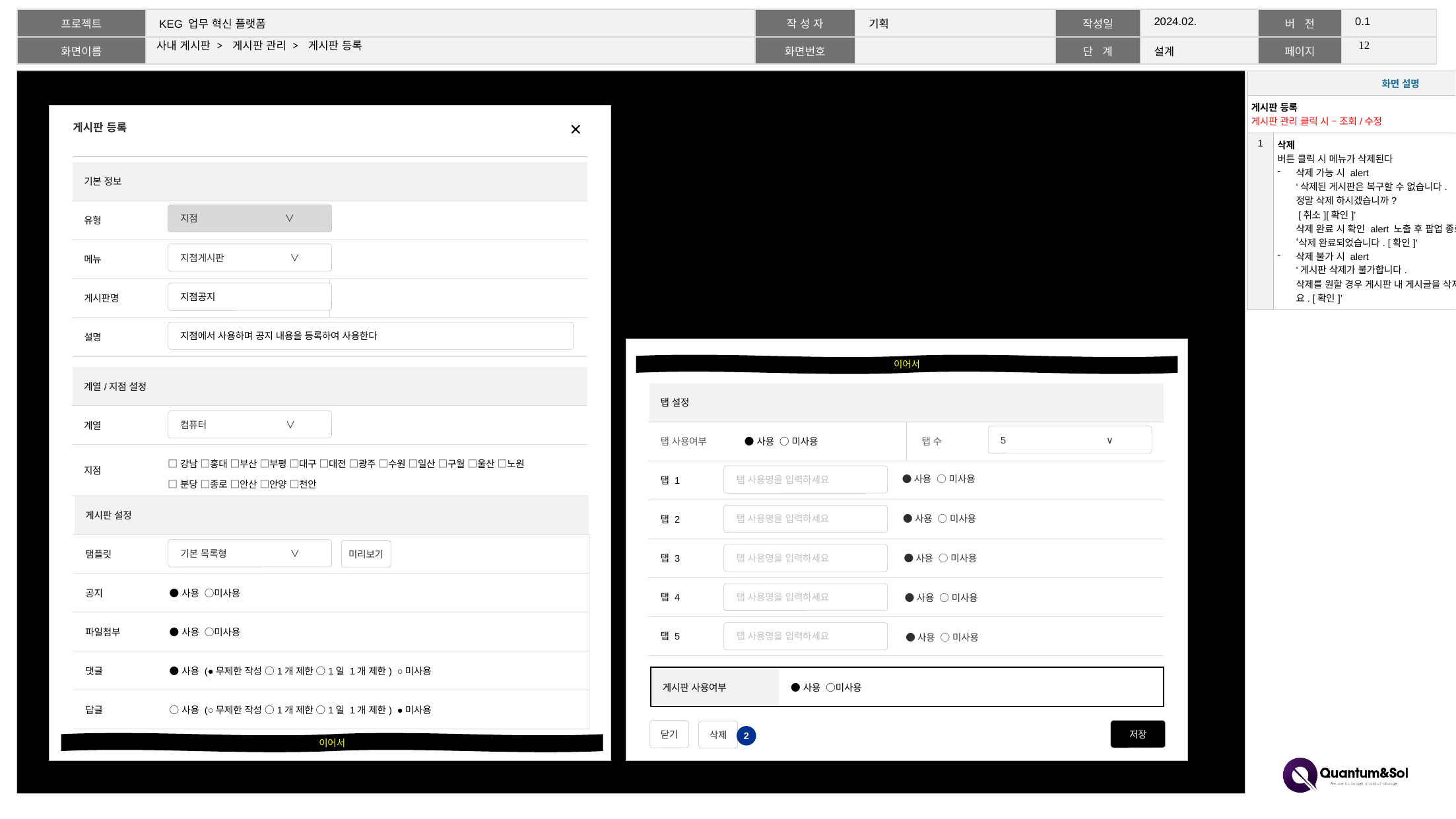

12

# 사내 게시판 > 게시판 관리 > 게시판 등록
| 화면 설명 |  |
| --- | --- |
| 게시판 등록 게시판 관리 클릭 시 – 조회/수정 |  |
| 1 | 삭제 버튼 클릭 시 메뉴가 삭제된다 삭제 가능 시 alert ‘삭제된 게시판은 복구할 수 없습니다. 정말 삭제 하시겠습니까? [취소][확인]’ 삭제 완료 시 확인 alert 노출 후 팝업 종료 ‘삭제 완료되었습니다. [확인]’ 삭제 불가 시 alert ‘게시판 삭제가 불가합니다. 삭제를 원할 경우 게시판 내 게시글을 삭제 후 다시 진행해주세요. [확인]’ |
게시판 등록
| 기본 정보 |  |  |  |
| --- | --- | --- | --- |
| 유형 |  |  |  |
| 메뉴 |  |  |  |
| 게시판명 |  |  |  |
| 설명 |  |  |  |
지점                                 ∨
지점게시판                         ∨
지점공지
지점에서 사용하며 공지 내용을 등록하여 사용한다

이어서
| 계열/지점 설정 |  |
| --- | --- |
| 계열 |  |
| 지점 | □강남 □홍대 □부산 □부평 □대구 □대전 □광주 □수원 □일산 □구월 □울산 □노원 □분당 □종로 □안산 □안양 □천안 |
| 탭 설정 |  |  |  |
| --- | --- | --- | --- |
| 탭 사용여부 | ●사용 ○ 미사용 | 탭 수 |  |
| 탭 1 |  |  |  |
| 탭 2 |  |  |  |
| 탭 3 |  |  |  |
| 탭 4 |  |  |  |
| 탭 5 |  |  |  |
컴퓨터                              ∨
5                                      ∨
탭 사용명을 입력하세요
●사용  ○ 미사용
| 게시판 설정 |  |
| --- | --- |
| 탬플릿 |  |
| 공지 | ●사용 ○미사용 |
| 파일첨부 | ●사용 ○미사용 |
| 댓글 | ●사용 (●무제한 작성 ○1개 제한 ○1일 1개 제한) ○미사용 |
| 답글 | ○사용 (○무제한 작성 ○1개 제한 ○1일 1개 제한) ●미사용 |
탭 사용명을 입력하세요
●사용  ○ 미사용
기본 목록형                        ∨
미리보기
탭 사용명을 입력하세요
●사용  ○ 미사용
탭 사용명을 입력하세요
●사용  ○ 미사용
탭 사용명을 입력하세요
●사용  ○ 미사용
| 게시판 사용여부 | ●사용 ○미사용 |
| --- | --- |
닫기
저장
삭제
2
이어서